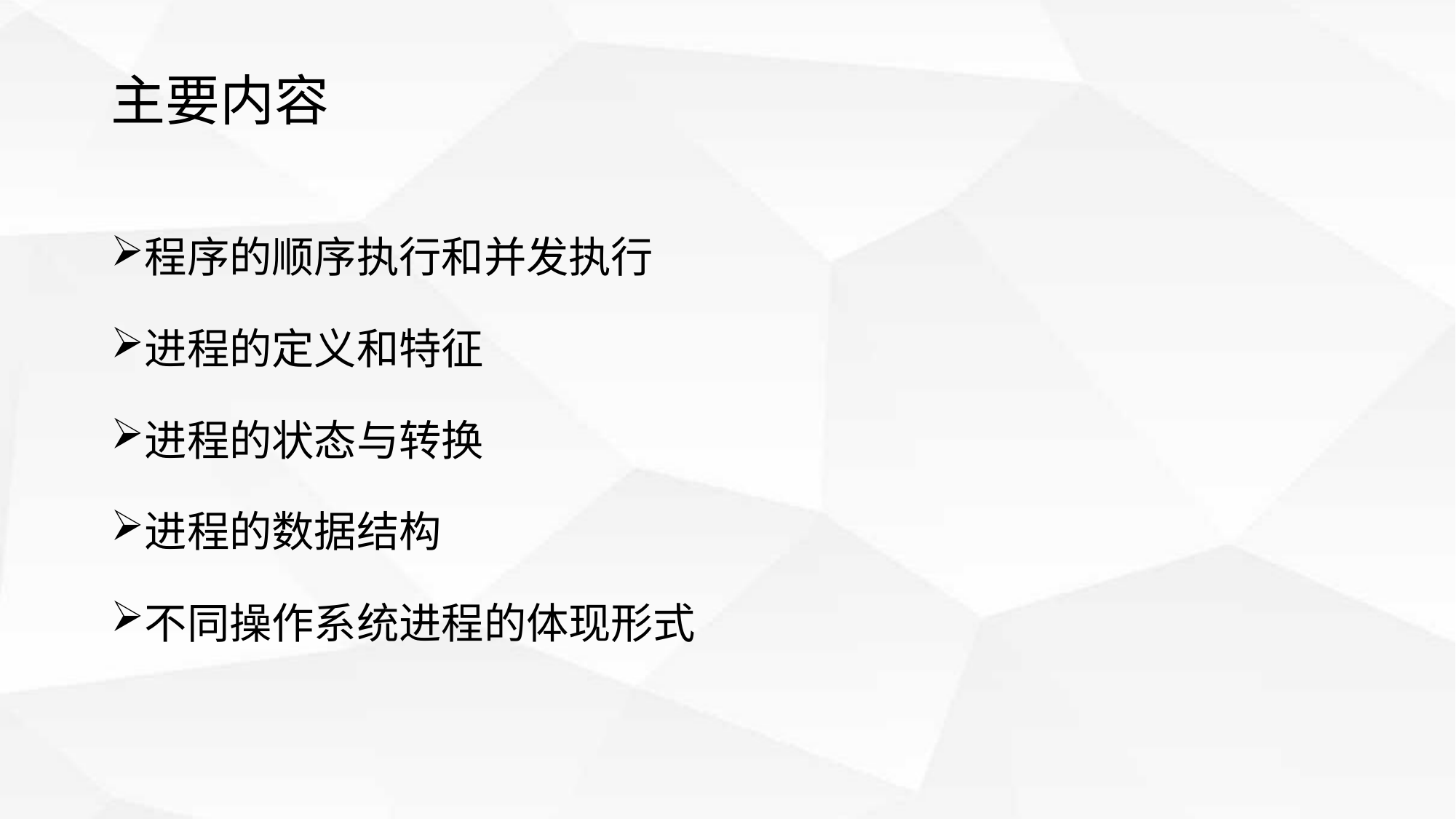

# 主要内容
程序的顺序执行和并发执行
进程的定义和特征
进程的状态与转换
进程的数据结构
不同操作系统进程的体现形式